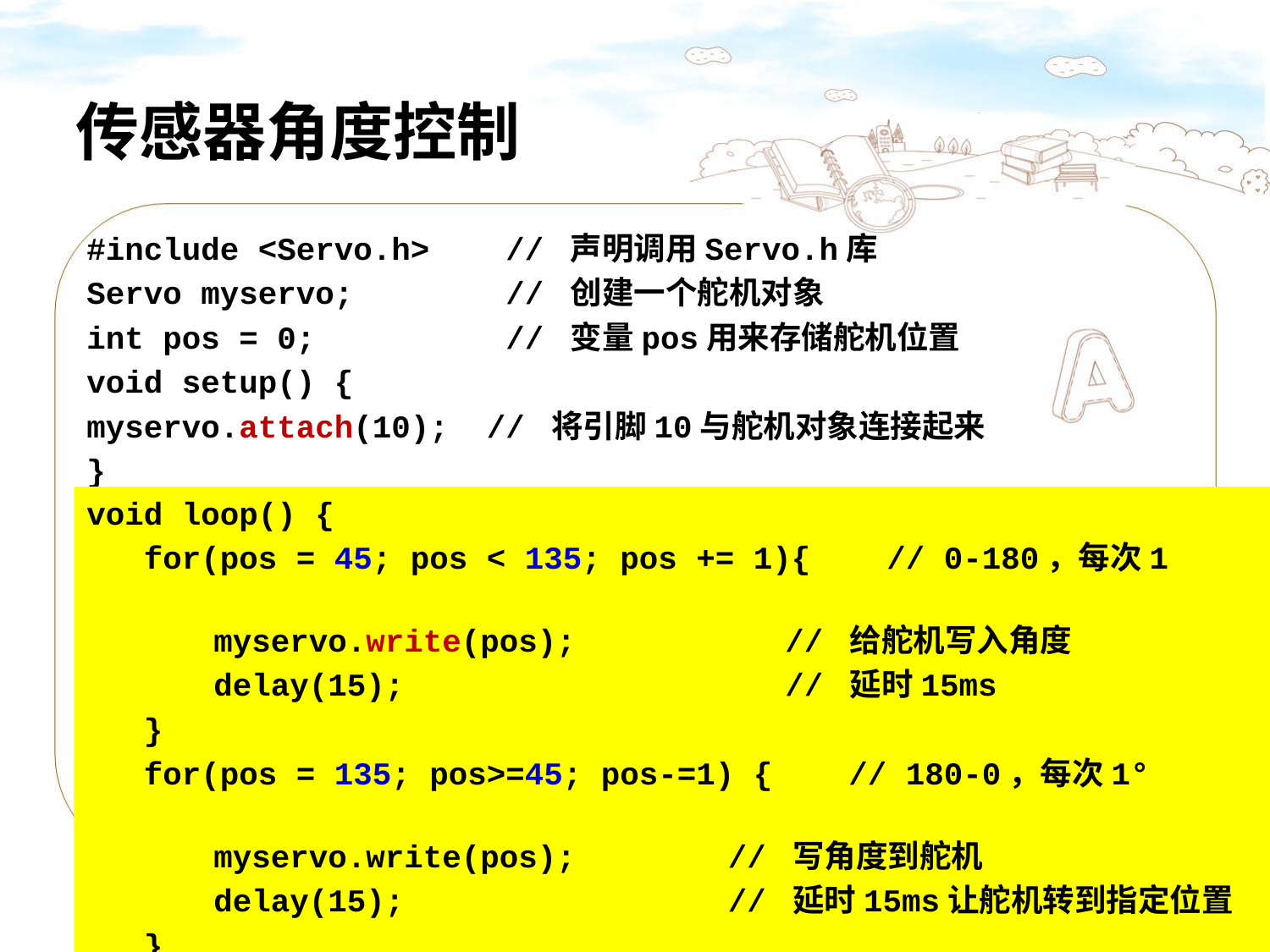

# 传感器角度控制
#include <Servo.h>    // 声明调用Servo.h库
Servo myservo;        // 创建一个舵机对象
int pos = 0;          // 变量pos用来存储舵机位置
void setup() {
myservo.attach(10);  // 将引脚10与舵机对象连接起来
}

void loop() {
   for(pos = 45; pos < 135; pos += 1){    // 0-180，每次1
	myservo.write(pos);           // 给舵机写入角度
	delay(15);                    // 延时15ms
   }
   for(pos = 135; pos>=45; pos-=1) {	// 180-0，每次1°
	myservo.write(pos);        // 写角度到舵机
	delay(15);                 // 延时15ms让舵机转到指定位置
   }
}